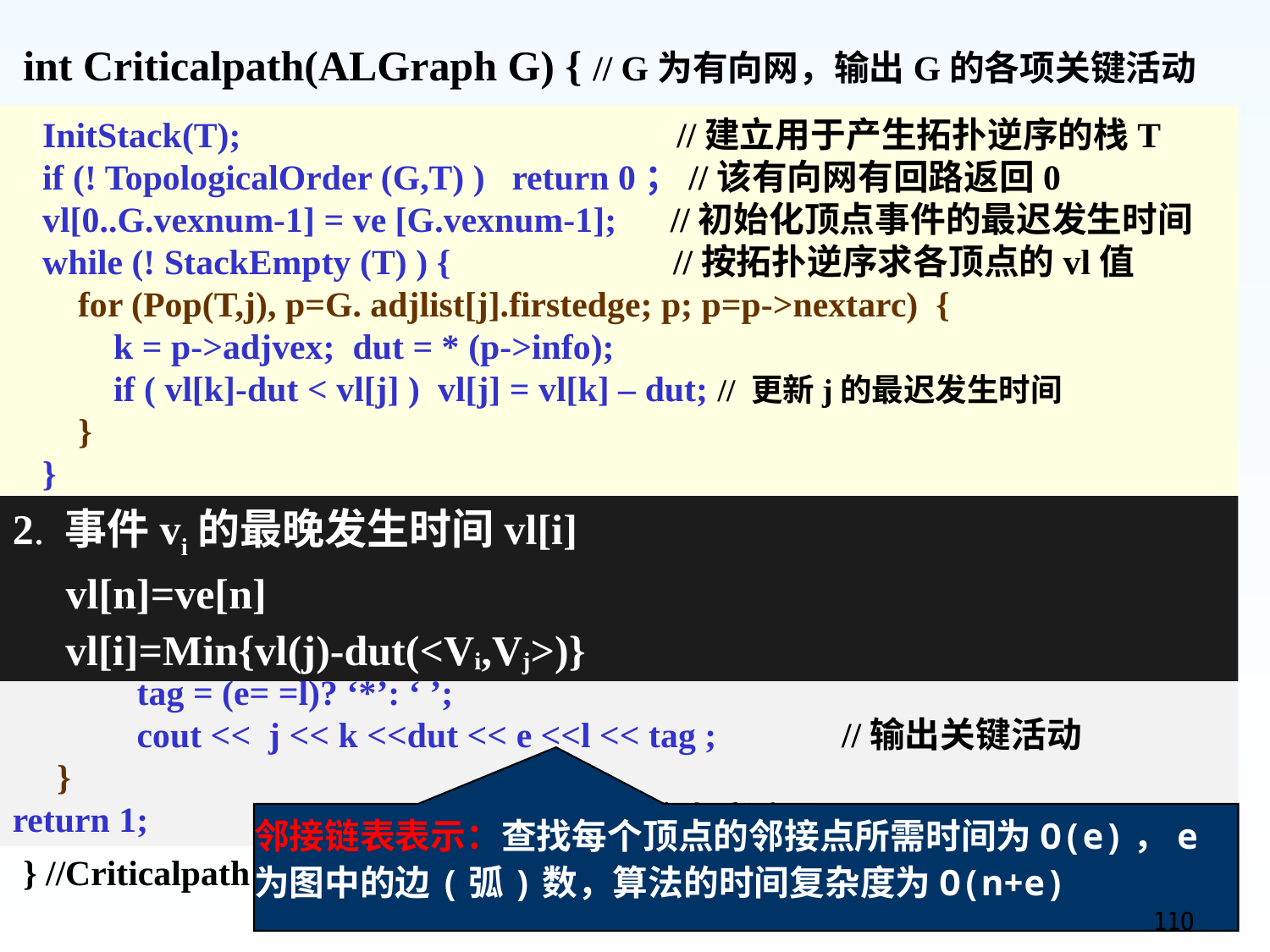

int Criticalpath(ALGraph G) { // G为有向网，输出G的各项关键活动

} //Criticalpath
InitStack(T);                                                 //建立用于产生拓扑逆序的栈T
if (! TopologicalOrder (G,T) )   return 0；//该有向网有回路返回0
vl[0..G.vexnum-1] = ve [G.vexnum-1];      //初始化顶点事件的最迟发生时间
while (! StackEmpty (T) ) {                         //按拓扑逆序求各顶点的vl值
    for (Pop(T,j), p=G. adjlist[j].firstedge; p; p=p->nextarc)  {
        k = p->adjvex;  dut = * (p->info);
        if ( vl[k]-dut < vl[j] )  vl[j] = vl[k] – dut; // 更新j的最迟发生时间
    }
}
for ( j = 0; j < G. vexnum; + +j)                    //求e、l和关键活动
     for (p = G.vertices[j].firstarc;  p;  p = p->nextarc) {
             k = p->adjvex;   dut= * (p->info);  // j->k这条边对应一个活动
             e = ve[j]；l = vl[k] - dut;
              tag = (e= =l)? ‘*’: ‘ ’;
              cout <<  j << k <<dut << e <<l << tag ;              //输出关键活动
     }
return 1;                                    //求出关键活动后返回1
2. 事件vi的最晚发生时间vl[i]
      vl[n]=ve[n]
     vl[i]=Min{vl(j)-dut(<Vi,Vj>)}
邻接链表表示：查找每个顶点的邻接点所需时间为O(e)，e为图中的边(弧)数，算法的时间复杂度为O(n+e)
110